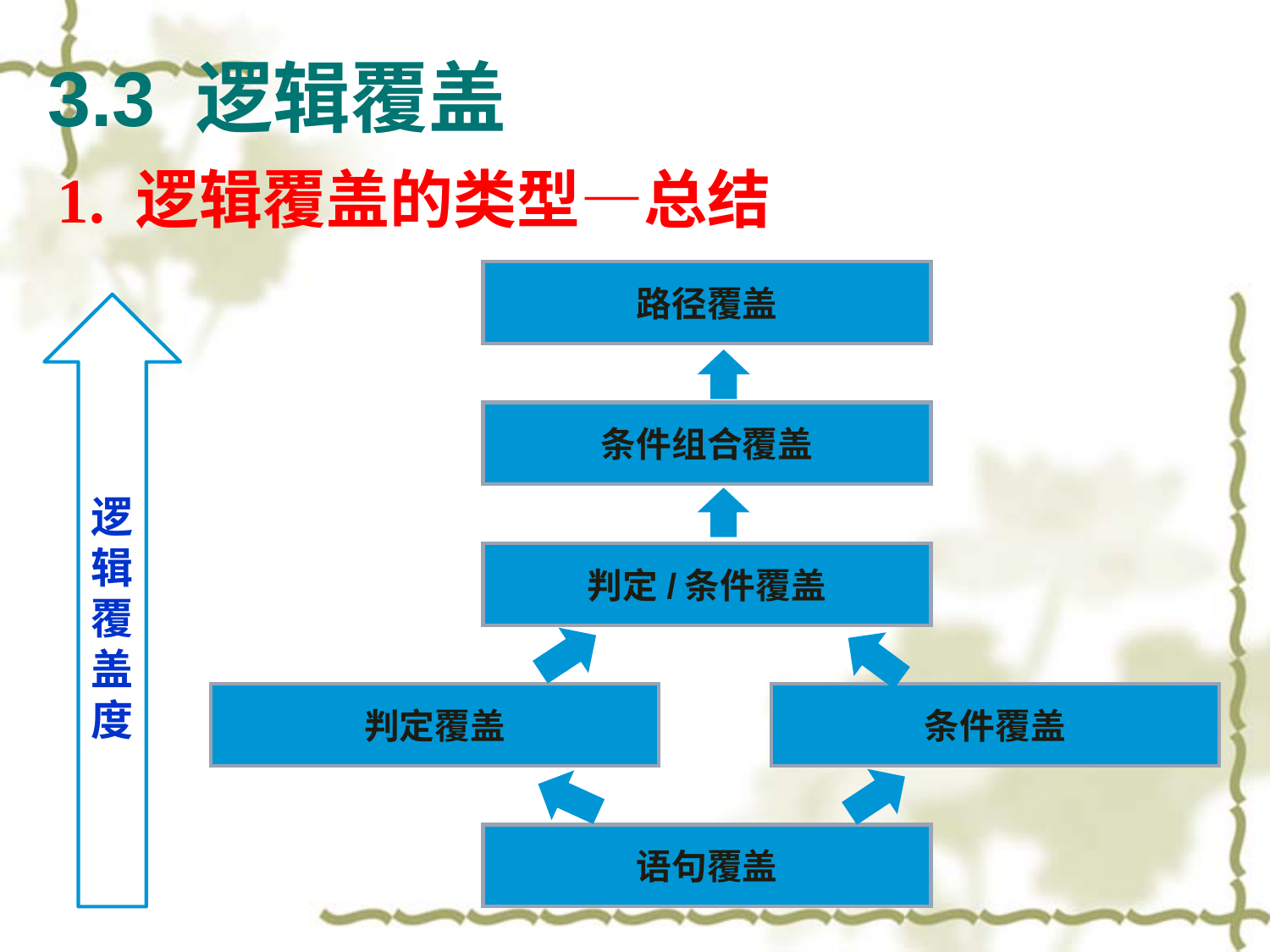

# 3.3 逻辑覆盖
1. 逻辑覆盖的类型—总结
路径覆盖
条件组合覆盖
判定/条件覆盖
判定覆盖
条件覆盖
语句覆盖

逻辑覆盖度